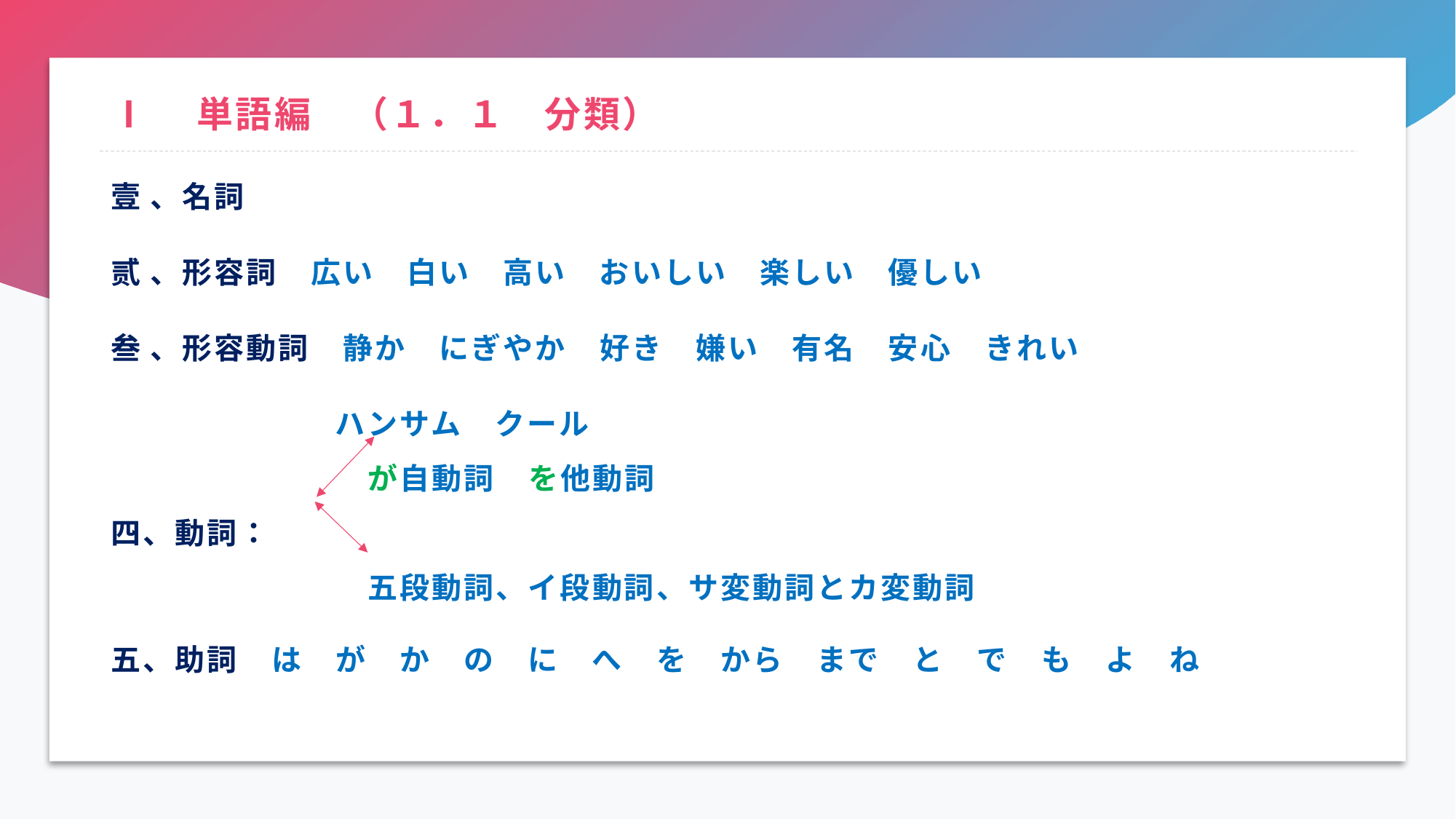

# Ⅰ　単語編　（１．１　分類）
、名詞
、形容詞　広い　白い　高い　おいしい　楽しい　優しい
、形容動詞　静か　にぎやか　好き　嫌い　有名　安心　きれい
　　　　　　　ハンサム　クール
　　　　　　　　が自動詞　を他動詞
四、動詞：
　　　　　　　　五段動詞、イ段動詞、サ変動詞とカ変動詞
五、助詞　は　が　か　の　に　へ　を　から　まで　と　で　も　よ　ね